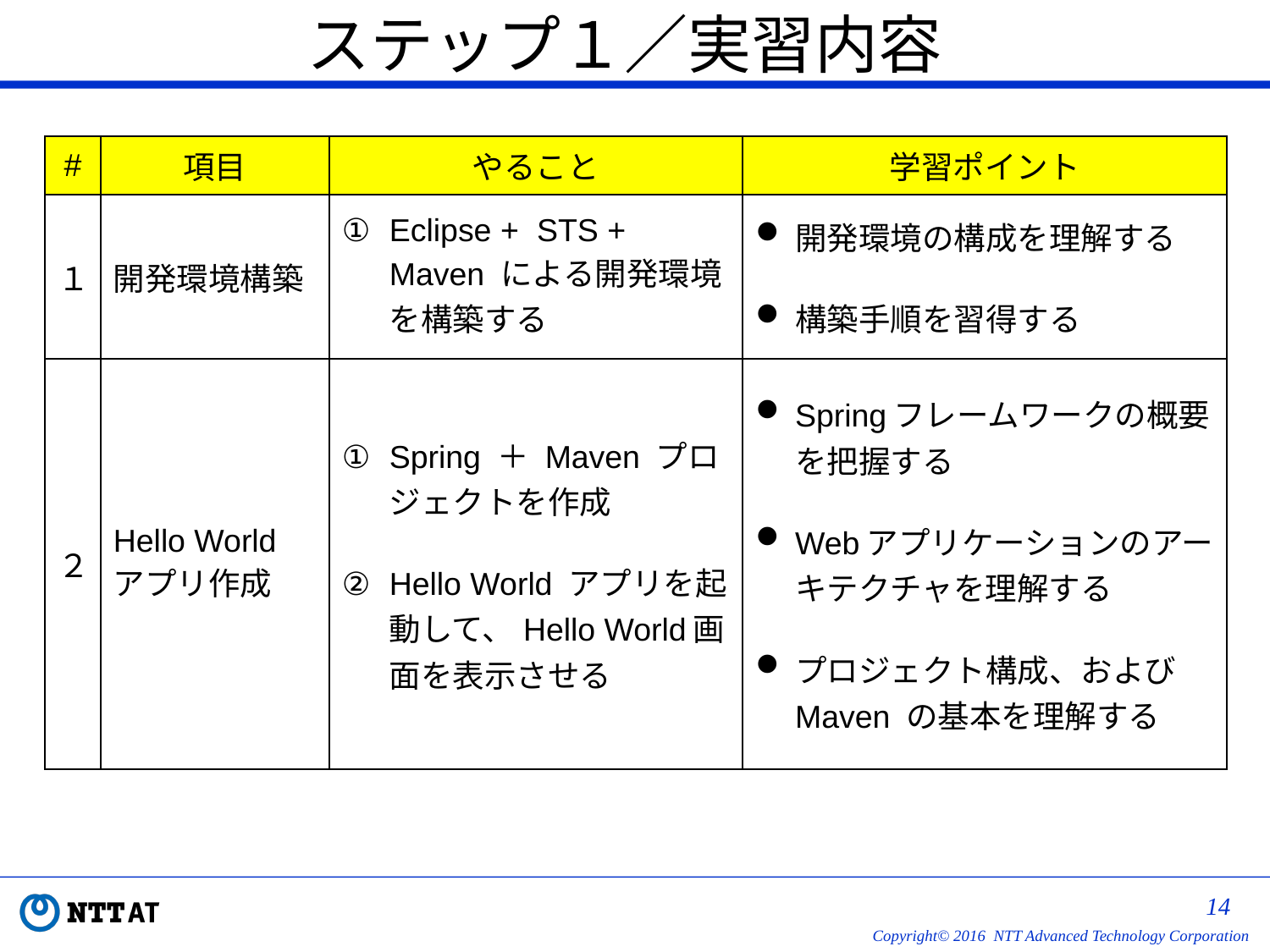

# ステップ１／実習内容
| # | 項目 | やること | 学習ポイント |
| --- | --- | --- | --- |
| １ | 開発環境構築 | Eclipse + STS + Maven による開発環境を構築する | 開発環境の構成を理解する 構築手順を習得する |
| ２ | Hello World アプリ作成 | Spring ＋ Maven プロジェクトを作成 Hello World アプリを起動して、Hello World画面を表示させる | Springフレームワークの概要を把握する Webアプリケーションのアーキテクチャを理解する プロジェクト構成、および Maven の基本を理解する |
14